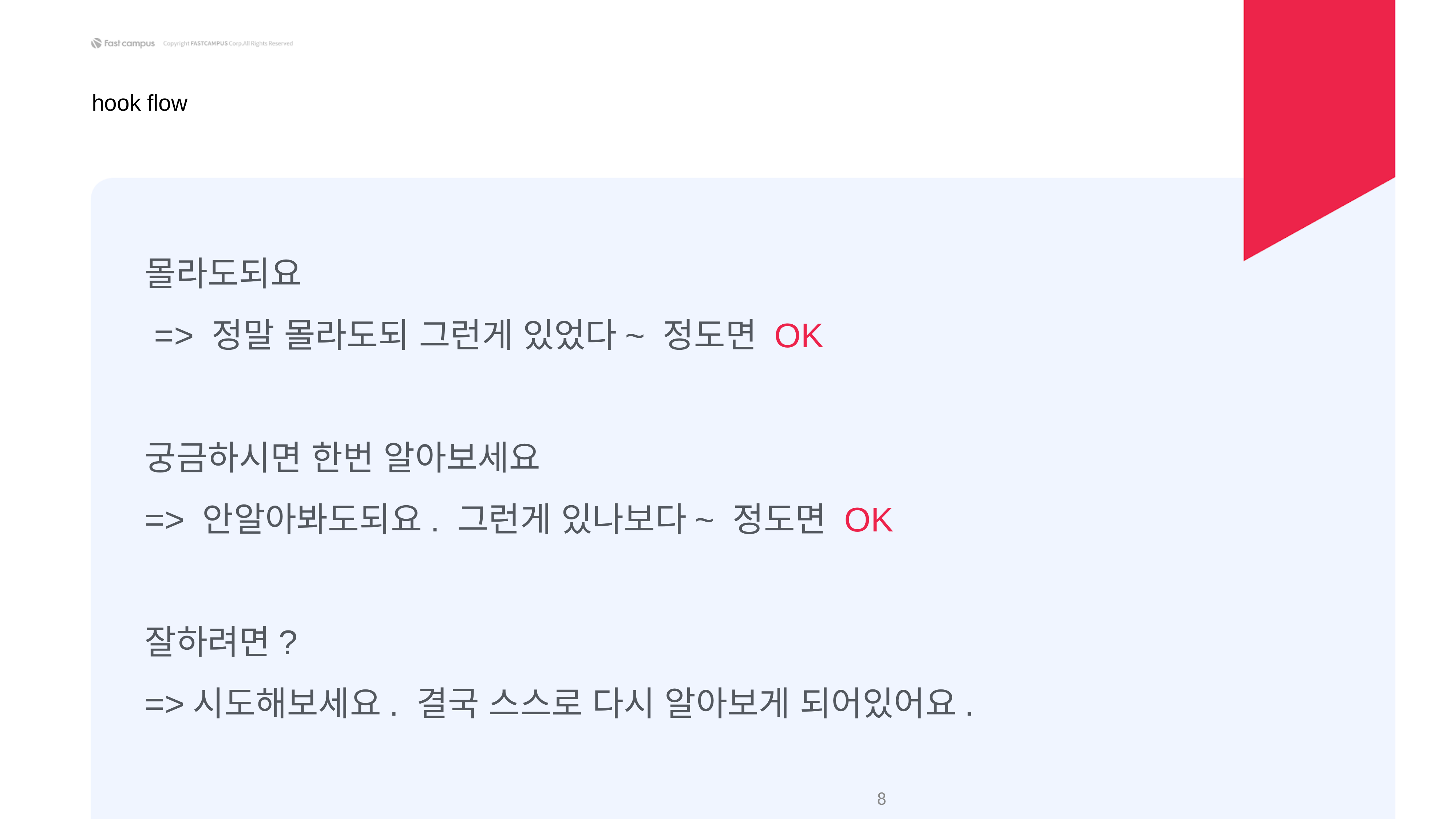

hook flow
몰라도되요
 => 정말 몰라도되 그런게 있었다~ 정도면 OK

궁금하시면 한번 알아보세요
=> 안알아봐도되요. 그런게 있나보다~ 정도면 OK

잘하려면?
=>시도해보세요. 결국 스스로 다시 알아보게 되어있어요.

8